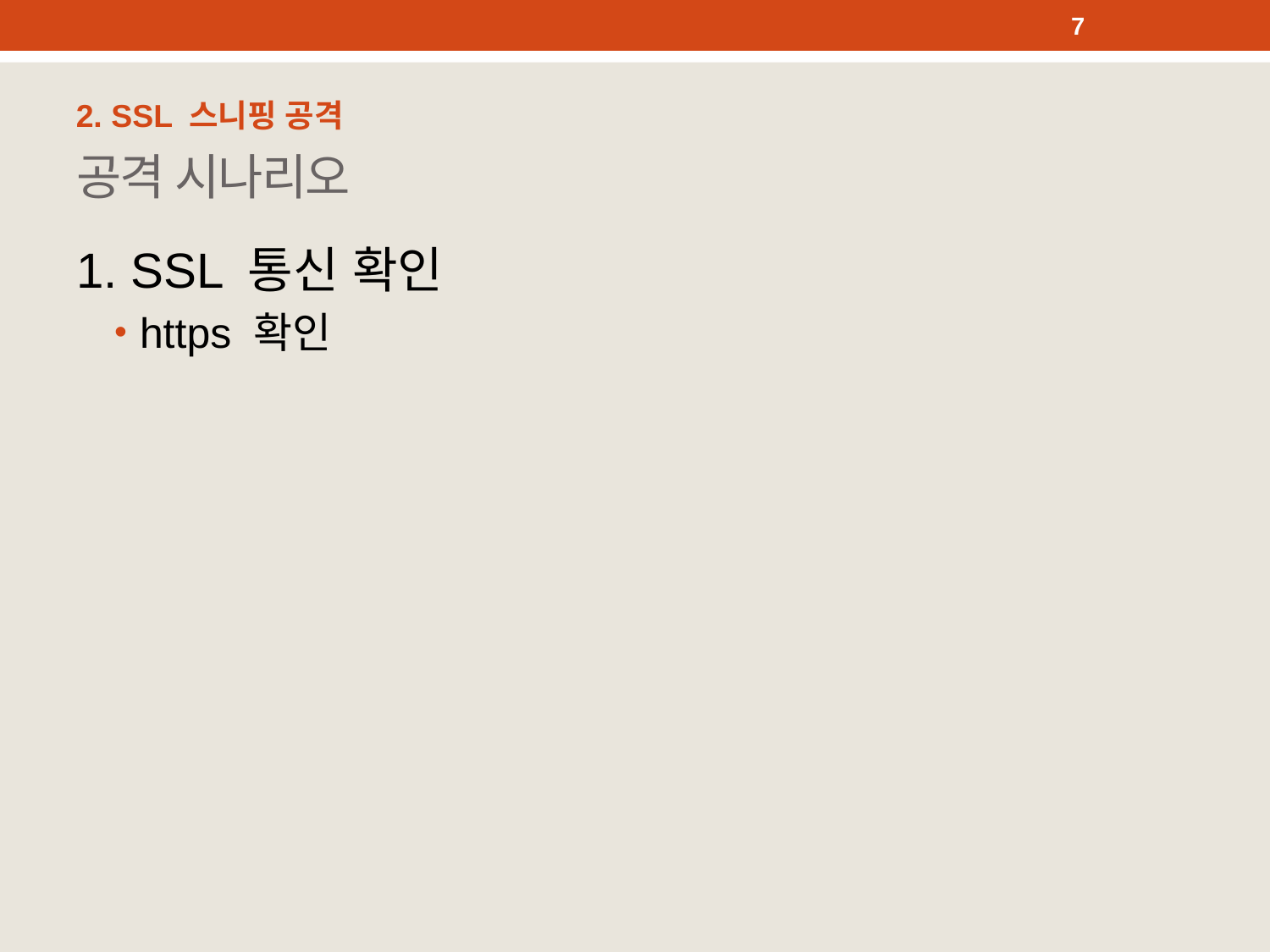

7
2. SSL 스니핑 공격
# 공격 시나리오

1. SSL 통신 확인
https 확인